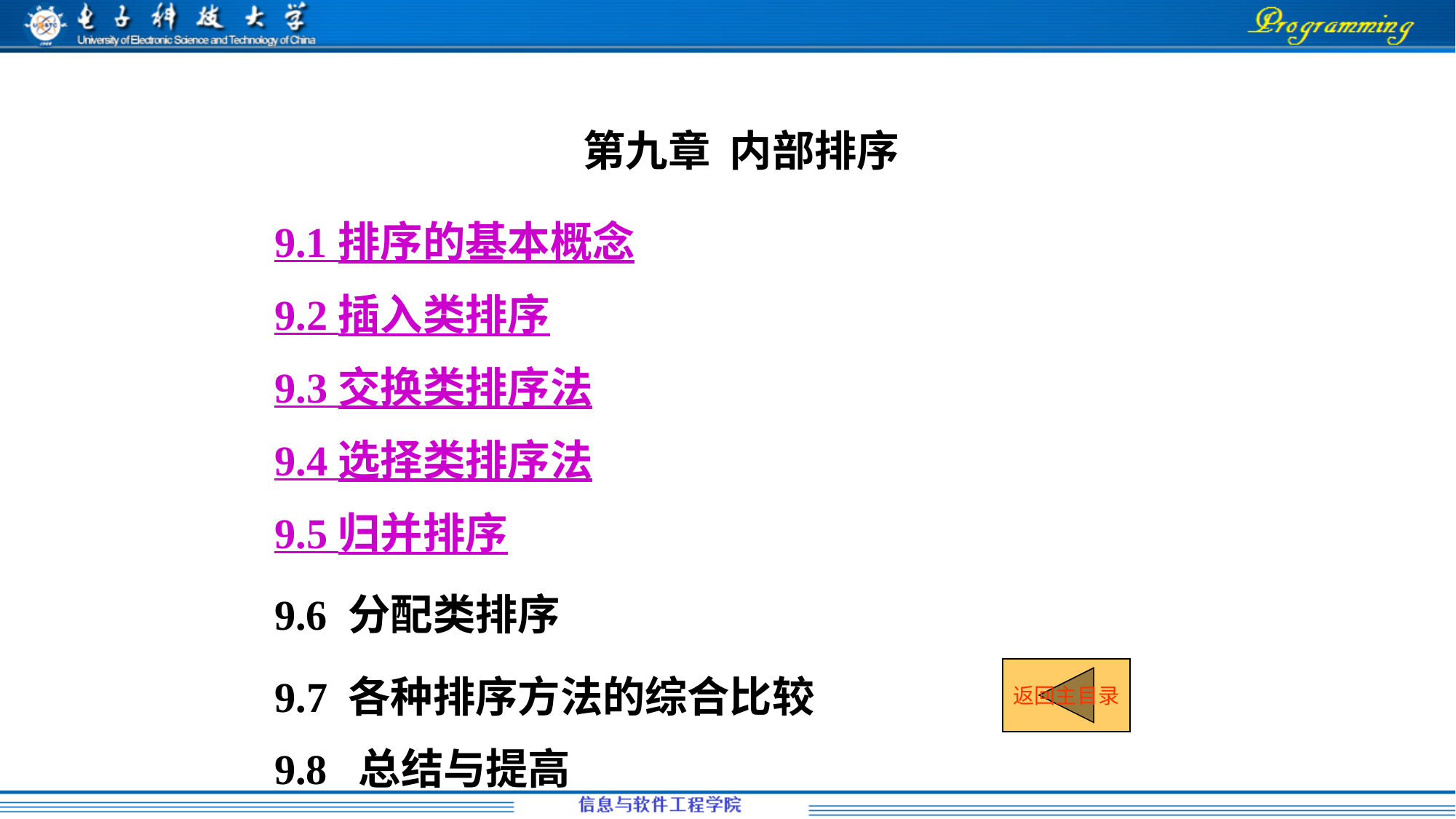

第九章  内部排序
9.1 排序的基本概念
9.2 插入类排序
9.3 交换类排序法
9.4 选择类排序法
9.5 归并排序
9.6 分配类排序
返回主目录
9.7 各种排序方法的综合比较
9.8  总结与提高